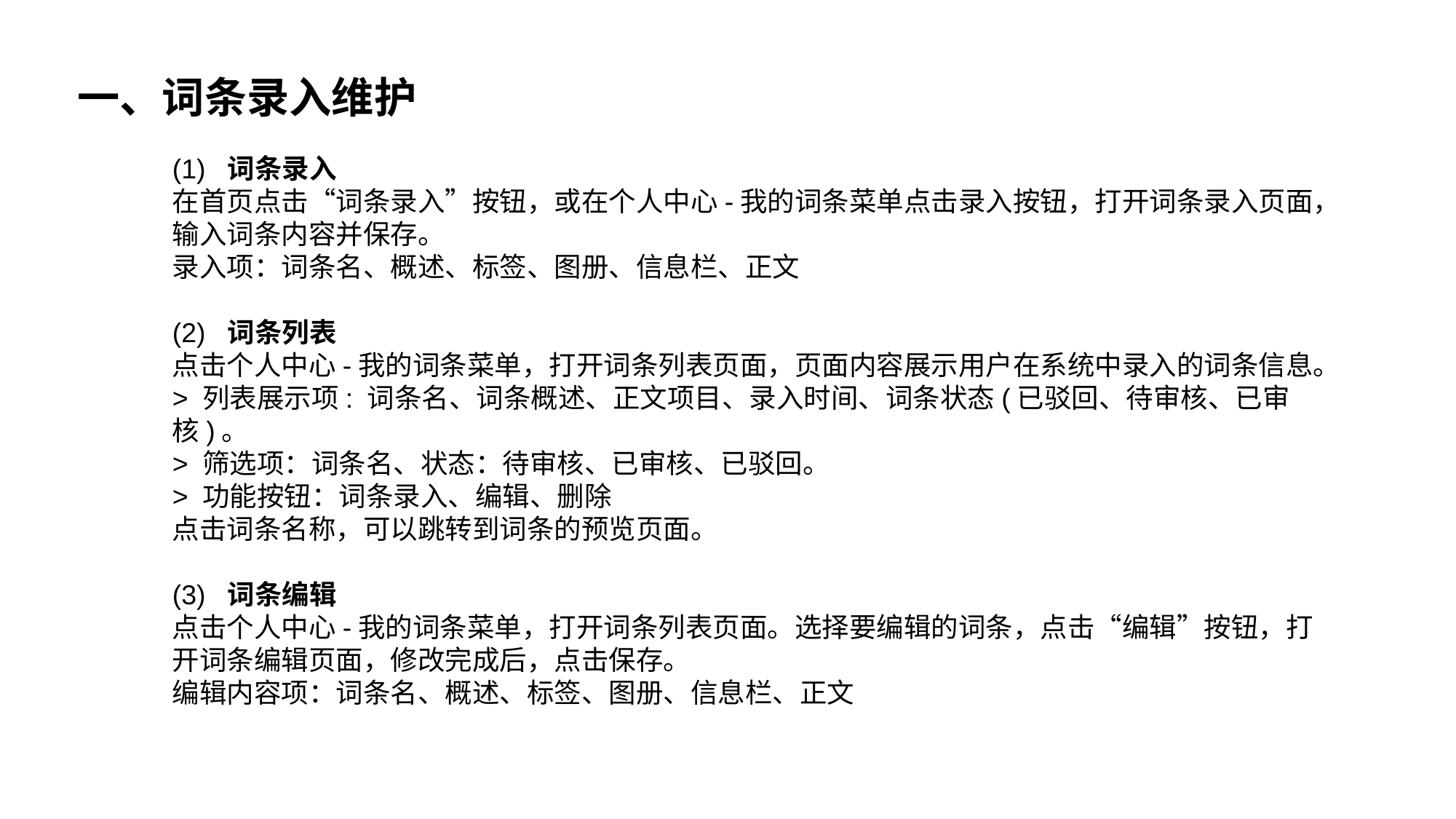

一、词条录入维护
(1)  词条录入
在首页点击“词条录入”按钮，或在个人中心-我的词条菜单点击录入按钮，打开词条录入页面，输入词条内容并保存。
录入项：词条名、概述、标签、图册、信息栏、正文

(2)  词条列表
点击个人中心-我的词条菜单，打开词条列表页面，页面内容展示用户在系统中录入的词条信息。
> 列表展示项: 词条名、词条概述、正文项目、录入时间、词条状态(已驳回、待审核、已审核)。
> 筛选项：词条名、状态：待审核、已审核、已驳回。
> 功能按钮：词条录入、编辑、删除
点击词条名称，可以跳转到词条的预览页面。

(3)  词条编辑
点击个人中心-我的词条菜单，打开词条列表页面。选择要编辑的词条，点击“编辑”按钮，打开词条编辑页面，修改完成后，点击保存。
编辑内容项：词条名、概述、标签、图册、信息栏、正文